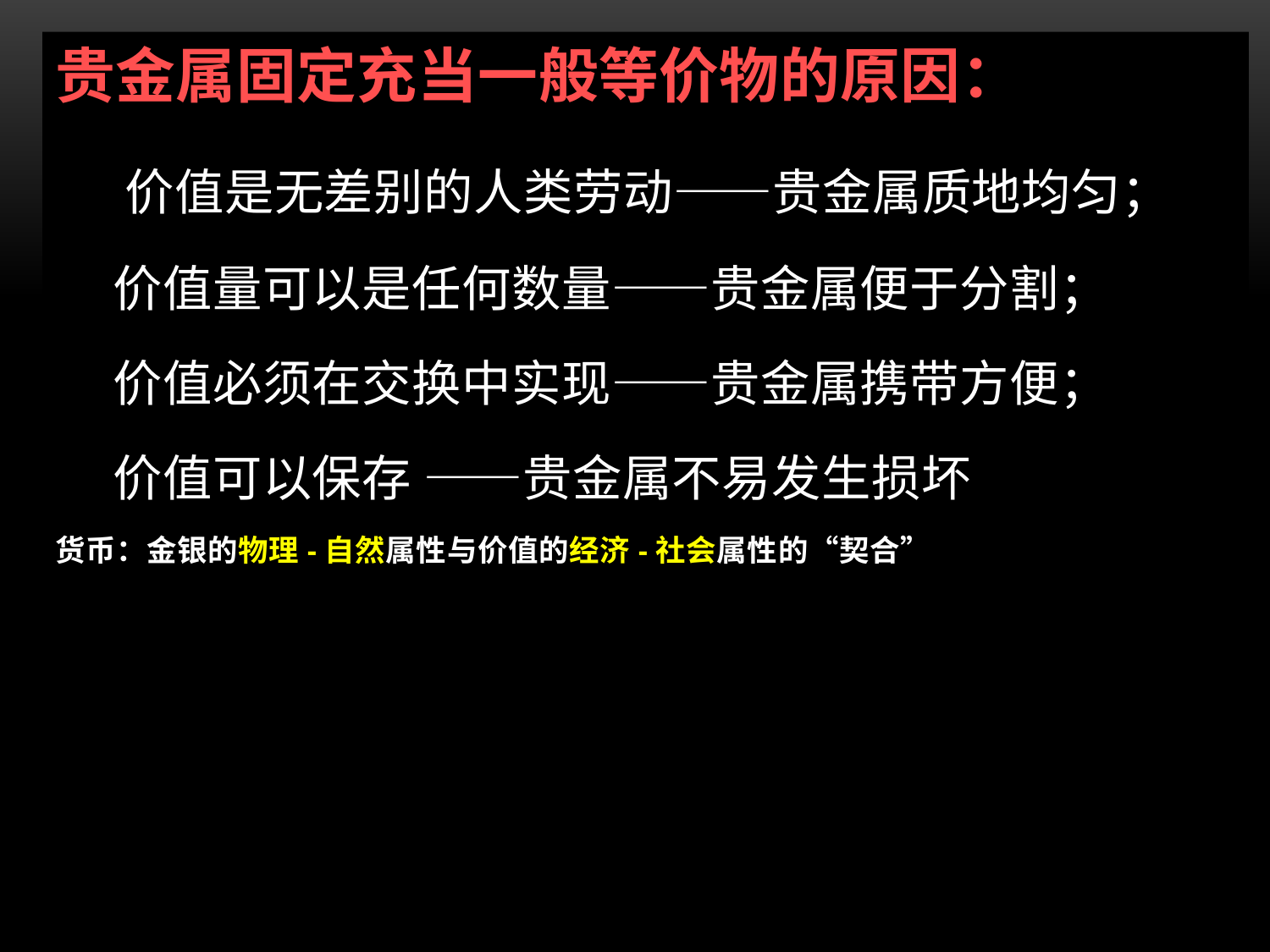

贵金属固定充当一般等价物的原因：
    价值是无差别的人类劳动——贵金属质地均匀；
    价值量可以是任何数量——贵金属便于分割；
    价值必须在交换中实现——贵金属携带方便；
    价值可以保存 ——贵金属不易发生损坏
货币：金银的物理-自然属性与价值的经济-社会属性的“契合”